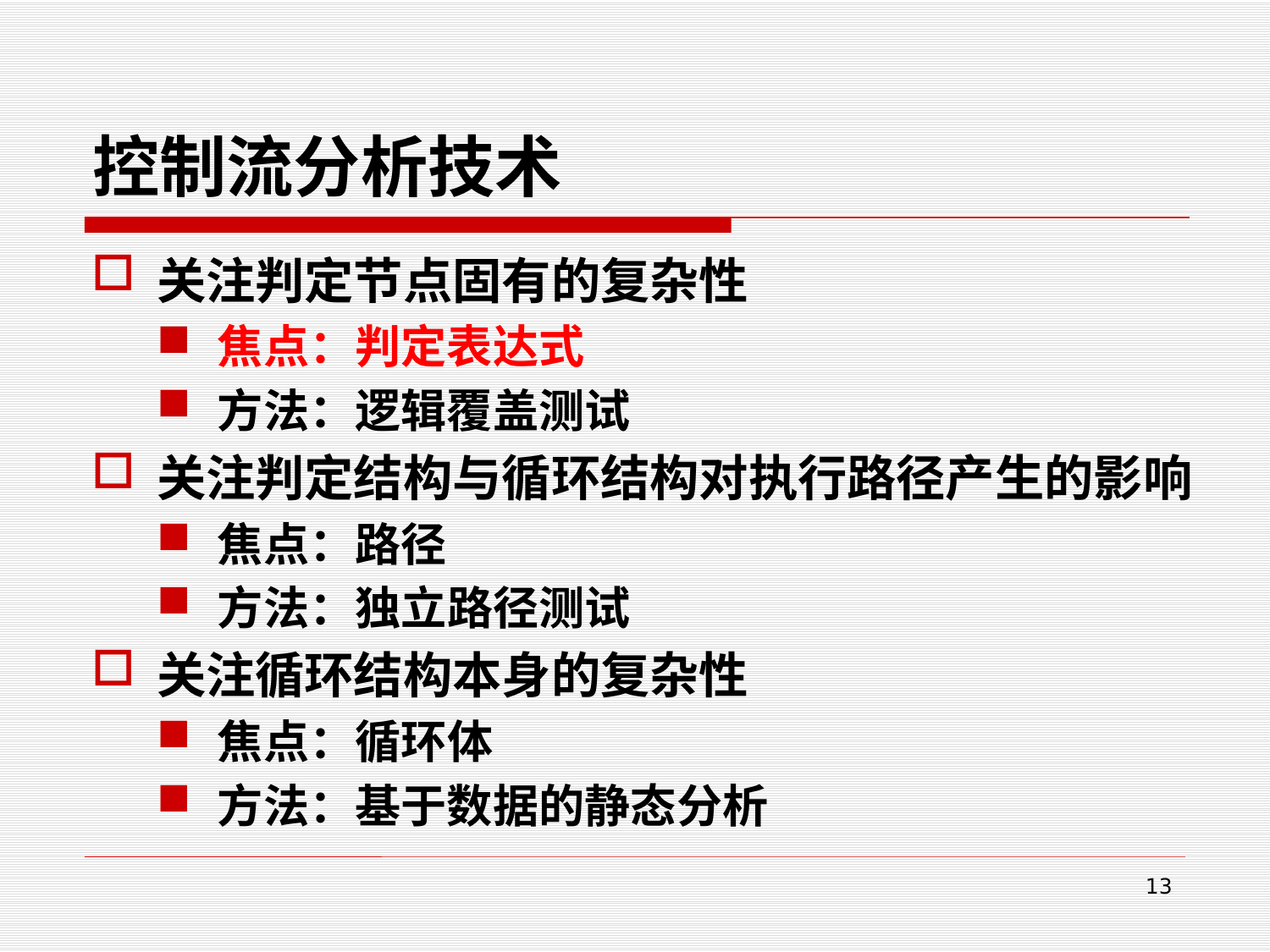

# 控制流分析技术
关注判定节点固有的复杂性
焦点：判定表达式
方法：逻辑覆盖测试
关注判定结构与循环结构对执行路径产生的影响
焦点：路径
方法：独立路径测试
关注循环结构本身的复杂性
焦点：循环体
方法：基于数据的静态分析

13